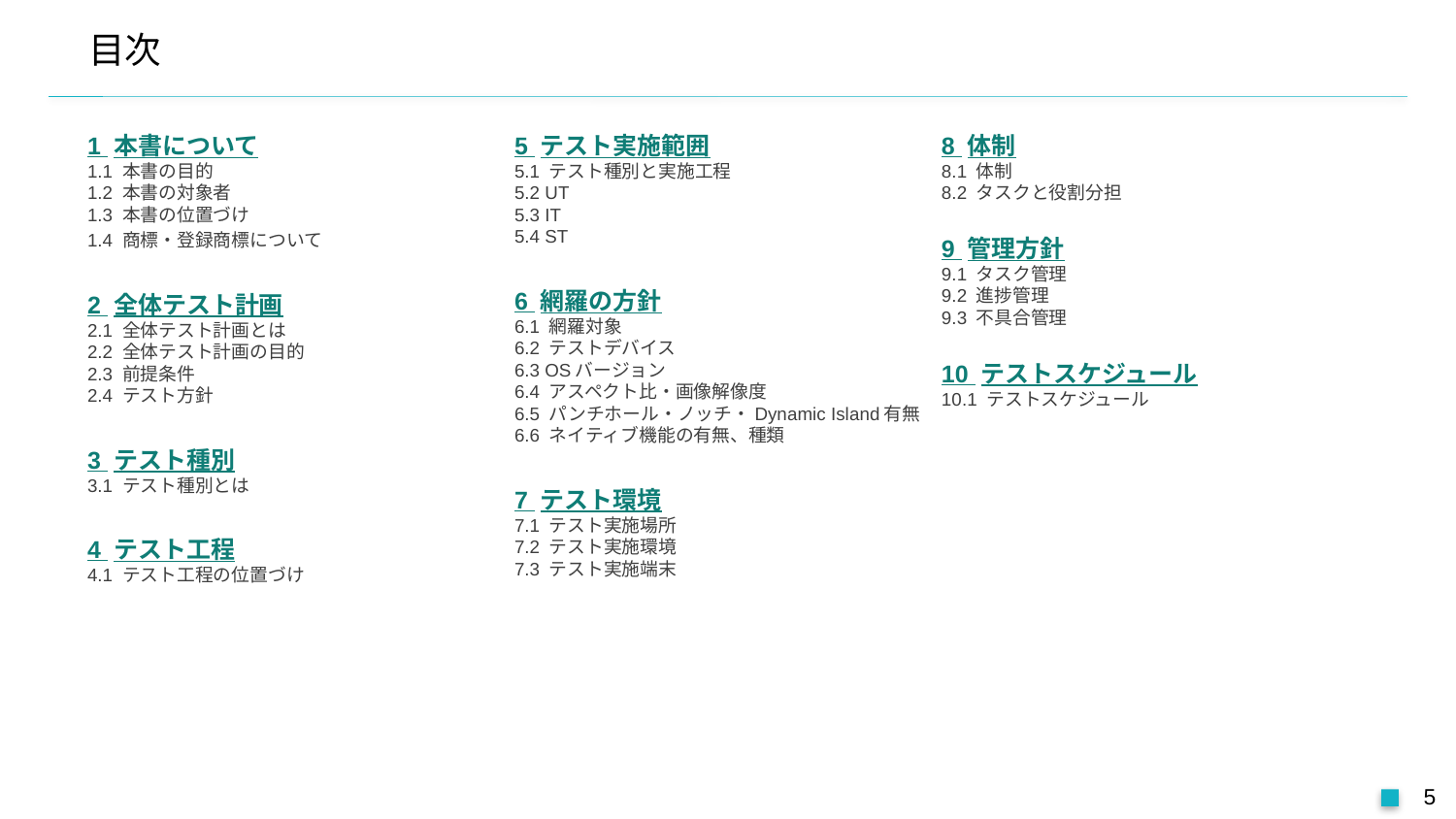

# 目次
1 本書について
1.1 本書の目的
1.2 本書の対象者
1.3 本書の位置づけ
1.4 商標・登録商標について

2 全体テスト計画
2.1 全体テスト計画とは
2.2 全体テスト計画の目的
2.3 前提条件
2.4 テスト方針

3 テスト種別
3.1 テスト種別とは

4 テスト工程
4.1 テスト工程の位置づけ

5 テスト実施範囲
5.1 テスト種別と実施工程
5.2 UT
5.3 IT
5.4 ST

6 網羅の方針
6.1 網羅対象
6.2 テストデバイス
6.3 OSバージョン
6.4 アスペクト比・画像解像度
6.5 パンチホール・ノッチ・Dynamic Island有無
6.6 ネイティブ機能の有無、種類

7 テスト環境
7.1 テスト実施場所
7.2 テスト実施環境
7.3 テスト実施端末

8 体制
8.1 体制
8.2 タスクと役割分担
9 管理方針
9.1 タスク管理
9.2 進捗管理
9.3 不具合管理

10 テストスケジュール
10.1 テストスケジュール